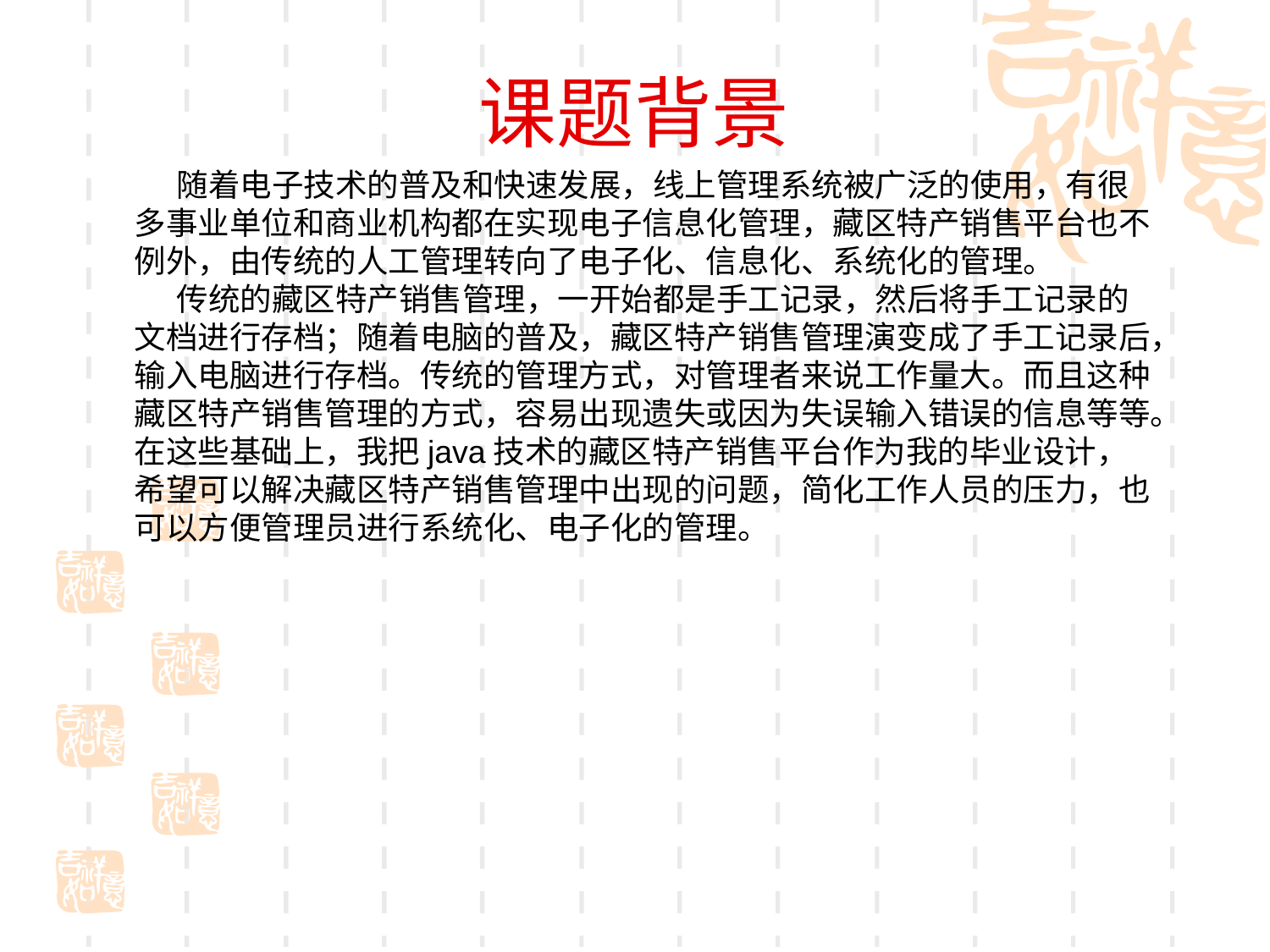

# 课题背景
随着电子技术的普及和快速发展，线上管理系统被广泛的使用，有很多事业单位和商业机构都在实现电子信息化管理，藏区特产销售平台也不例外，由传统的人工管理转向了电子化、信息化、系统化的管理。
传统的藏区特产销售管理，一开始都是手工记录，然后将手工记录的文档进行存档；随着电脑的普及，藏区特产销售管理演变成了手工记录后，输入电脑进行存档。传统的管理方式，对管理者来说工作量大。而且这种藏区特产销售管理的方式，容易出现遗失或因为失误输入错误的信息等等。在这些基础上，我把java技术的藏区特产销售平台作为我的毕业设计，希望可以解决藏区特产销售管理中出现的问题，简化工作人员的压力，也可以方便管理员进行系统化、电子化的管理。